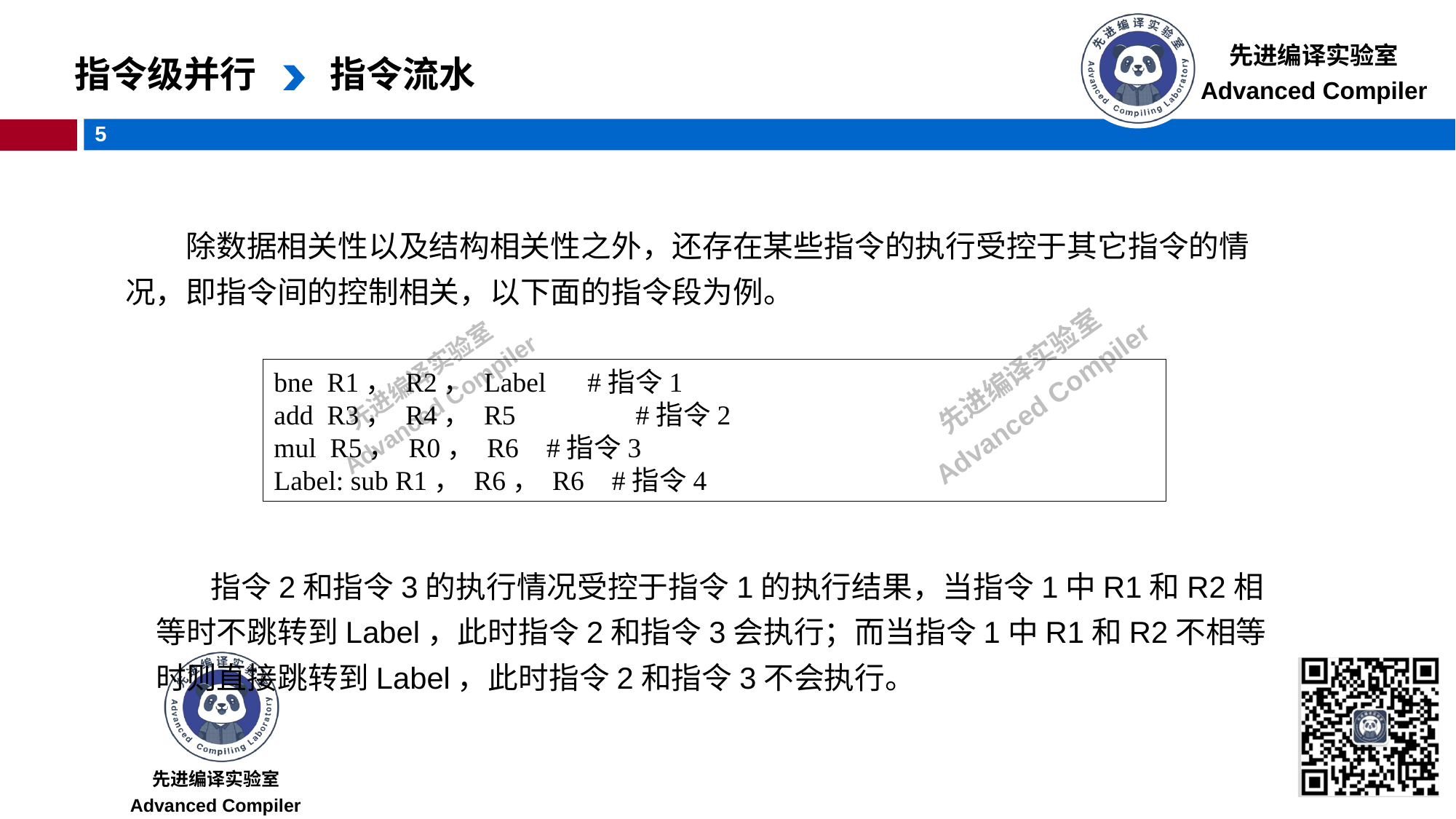

指令级并行
指令流水

除数据相关性以及结构相关性之外，还存在某些指令的执行受控于其它指令的情况，即指令间的控制相关，以下面的指令段为例。
bne  R1， R2， Label      #指令1
add  R3， R4， R5	     #指令2
mul  R5， R0， R6    #指令3
Label: sub R1， R6， R6    #指令4
指令2和指令3的执行情况受控于指令1的执行结果，当指令1中R1和R2相等时不跳转到Label，此时指令2和指令3会执行；而当指令1中R1和R2不相等时则直接跳转到Label，此时指令2和指令3不会执行。